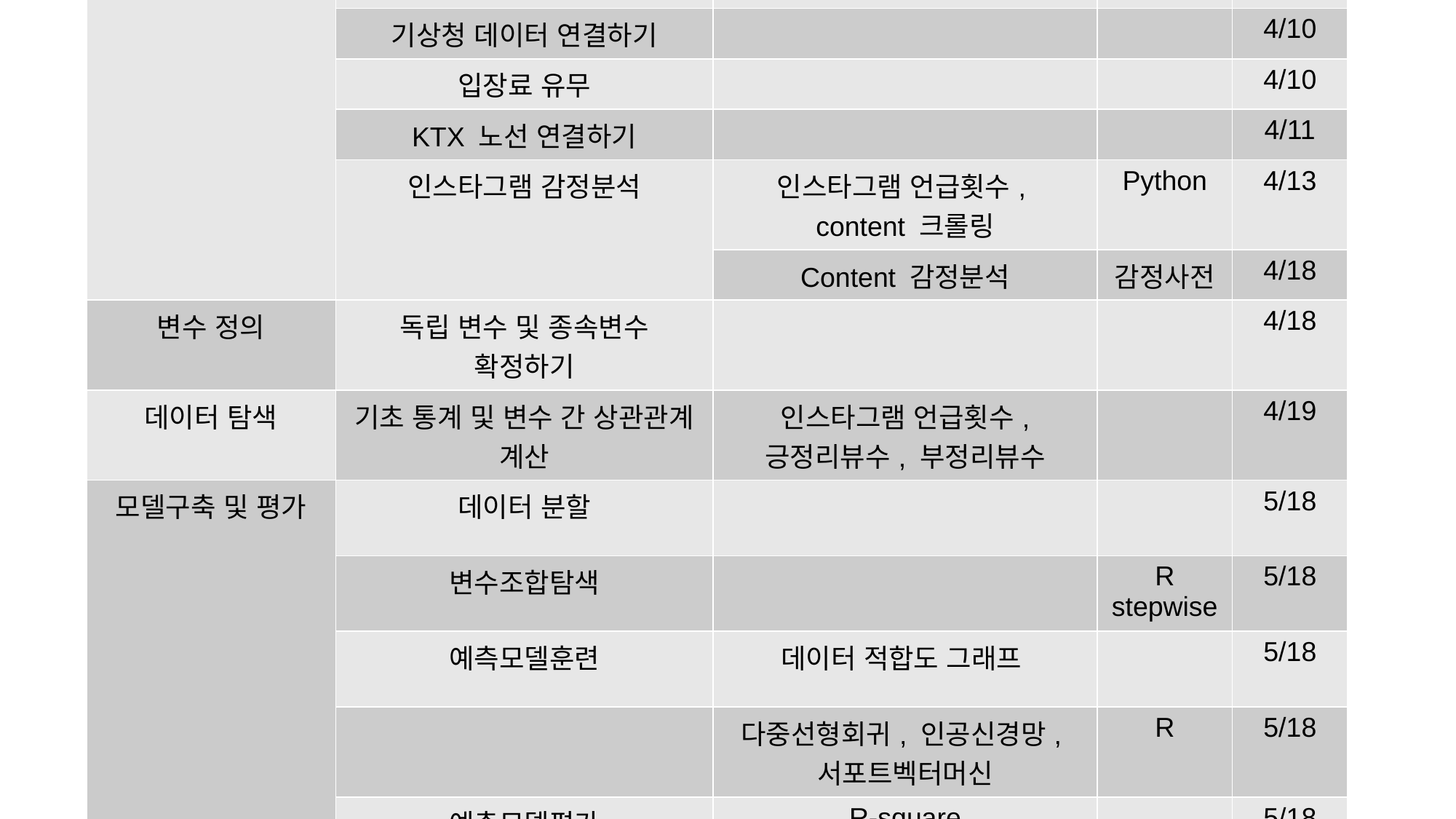

| 대분류 | 중분류 | 소분류 | 설명 | 날짜 |
| --- | --- | --- | --- | --- |
| 표본선정 | 사용할 데이터 정리 |  |  | O |
| 데이터 수집 및 가공 | 축제 데이터 결측값 확인 및 채우기 | 날짜 및 시기, 등급, 세부지역 및 축제이름 통일 | Python | O |
|  | 기상청 데이터 연결하기 |  |  | 4/10 |
|  | 입장료 유무 |  |  | 4/10 |
|  | KTX 노선 연결하기 |  |  | 4/11 |
|  | 인스타그램 감정분석 | 인스타그램 언급횟수, content 크롤링 | Python | 4/13 |
|  |  | Content 감정분석 | 감정사전 | 4/18 |
| 변수 정의 | 독립 변수 및 종속변수 확정하기 |  |  | 4/18 |
| 데이터 탐색 | 기초 통계 및 변수 간 상관관계 계산 | 인스타그램 언급횟수, 긍정리뷰수, 부정리뷰수 |  | 4/19 |
| 모델구축 및 평가 | 데이터 분할 |  |  | 5/18 |
|  | 변수조합탐색 |  | R stepwise | 5/18 |
|  | 예측모델훈련 | 데이터 적합도 그래프 |  | 5/18 |
|  |  | 다중선형회귀, 인공신경망, 서포트벡터머신 | R | 5/18 |
|  | 예측모델평가 | R-square |  | 5/18 |
|  |  | 예측 정확도 |  | 5/18 |
| 웹페이지구축 | 선택 페이지 | 축제명, 날씨, 기간, 날짜 등을 선택 | 장고 | 6/15 |
|  | 결과 페이지 | 예측 방문객 수, 내외국인 비율, 경제효과, 축제 등급 |  | 6/15 |
|  |  | 이전 년도 방문객 수 및 정보 |  | 6/15 |
|  |  | 인스타그램 분석 결과 |  | 6/15 |